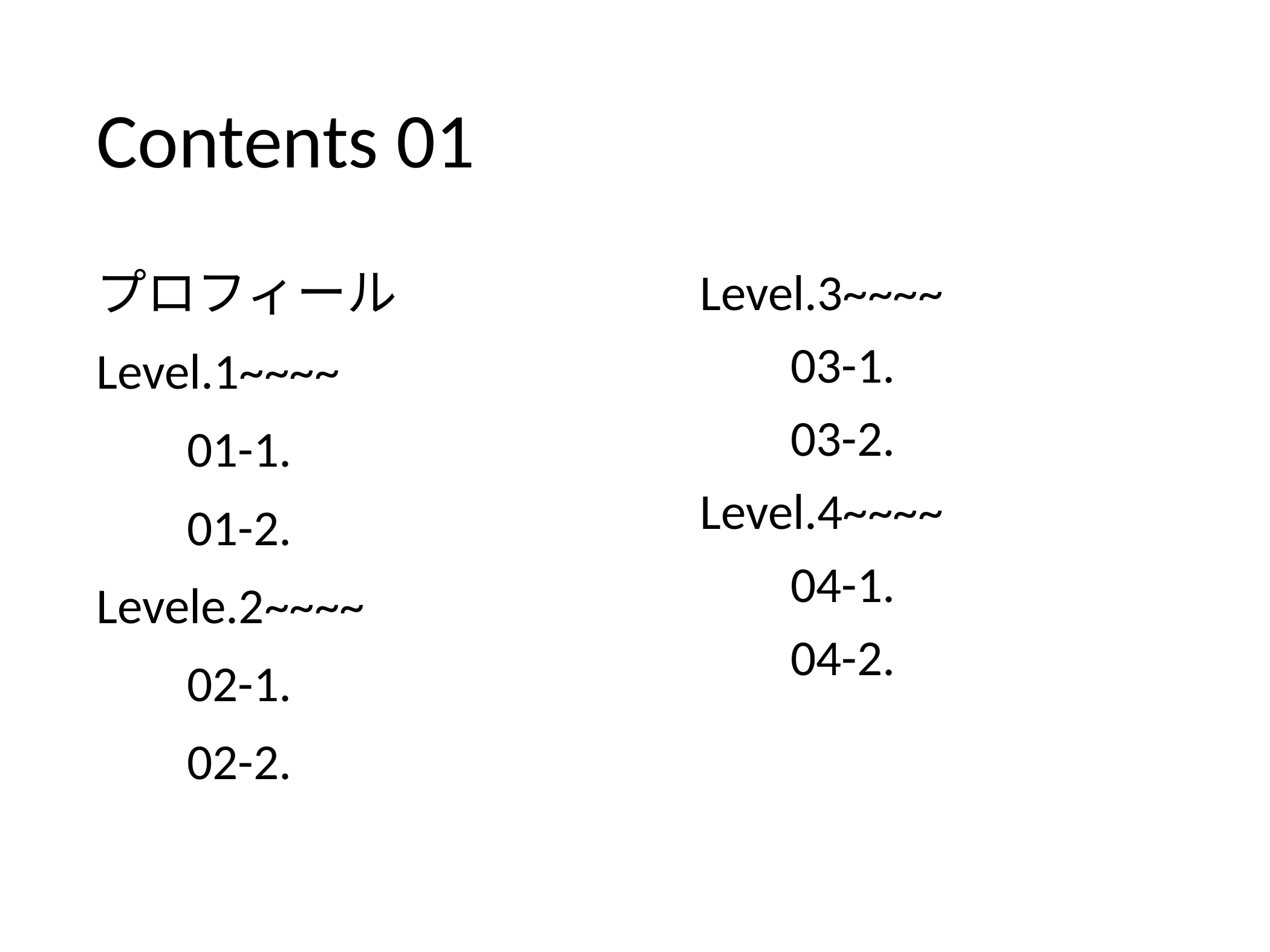

# Contents 01
Level.3~~~~
	03-1.
	03-2.
Level.4~~~~
	04-1.
	04-2.
プロフィール
Level.1~~~~
	01-1.
	01-2.
Levele.2~~~~
	02-1.
	02-2.